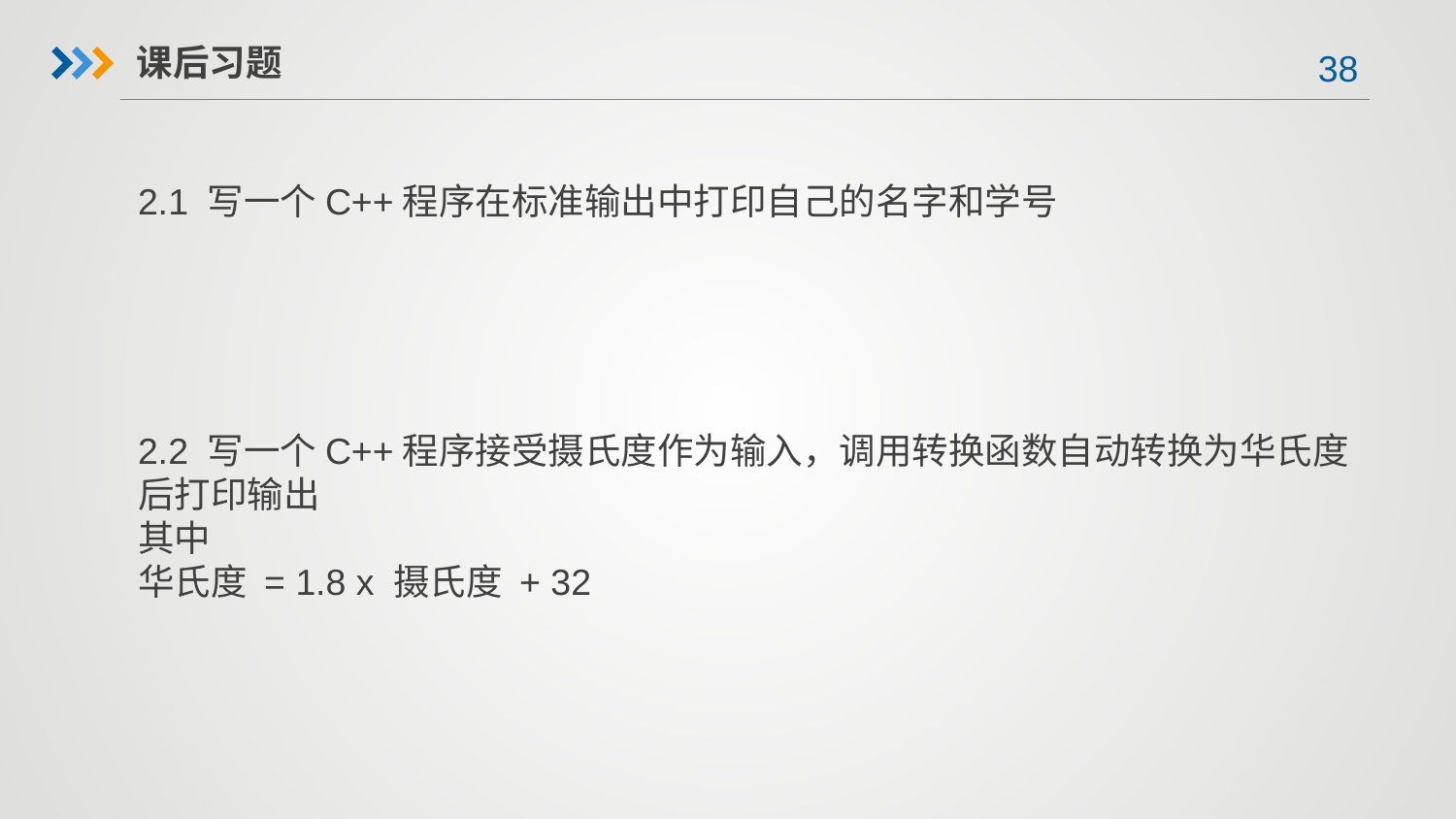

课后习题
2.1 写一个C++程序在标准输出中打印自己的名字和学号
2.2 写一个C++程序接受摄氏度作为输入，调用转换函数自动转换为华氏度后打印输出
其中
华氏度 = 1.8 x 摄氏度 + 32